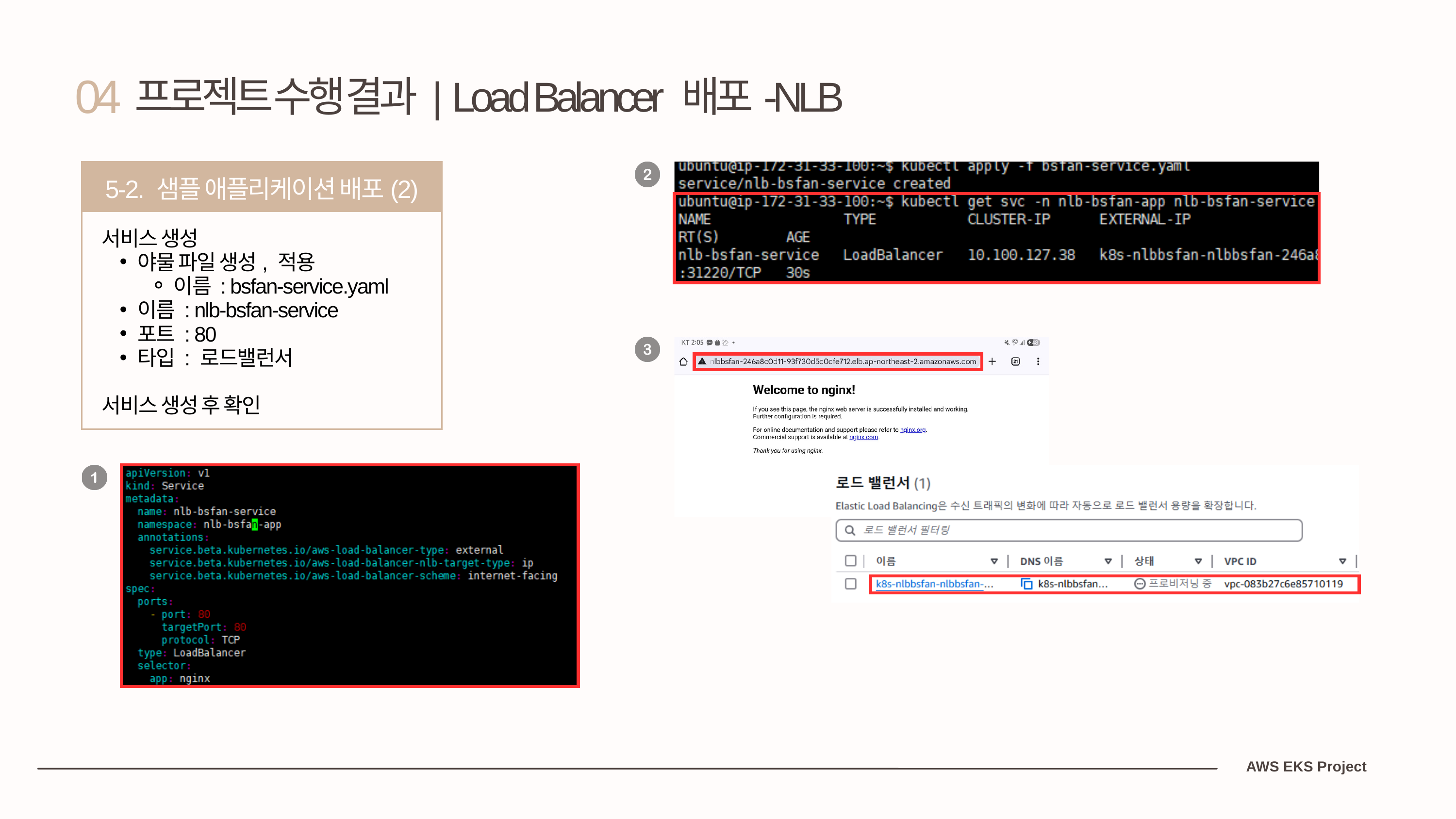

04
프로젝트 수행 결과 |  Load Balancer 배포-NLB

5-2. 샘플 애플리케이션 배포(2)

서비스 생성
야물 파일 생성, 적용
이름 : bsfan-service.yaml
이름 : nlb-bsfan-service
포트 : 80
타입 : 로드밸런서

서비스 생성 후 확인

AWS EKS Project